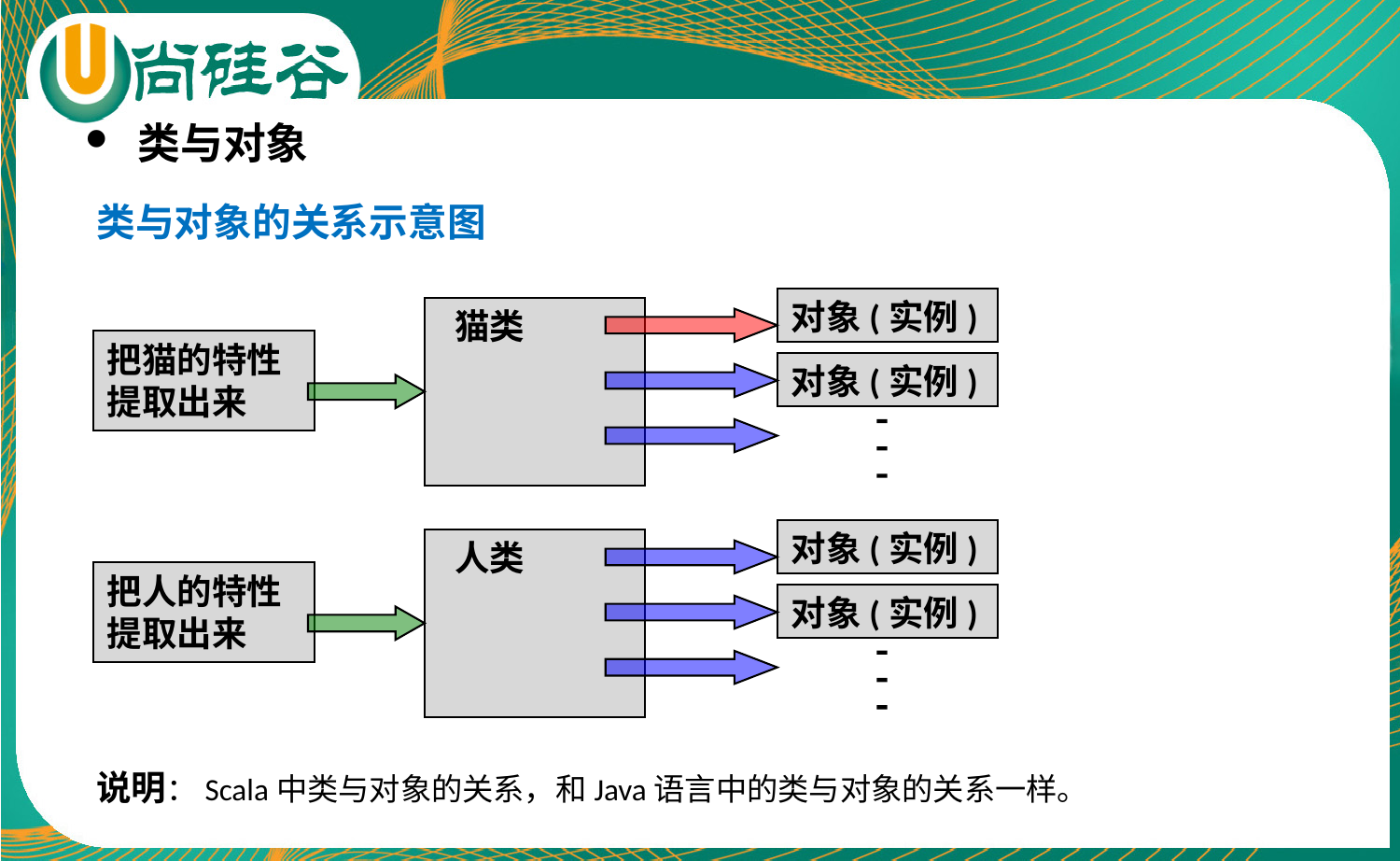

类与对象

类与对象的关系示意图

说明：Scala中类与对象的关系，和Java语言中的类与对象的关系一样。
对象(实例)
 猫类

把猫的特性
提取出来
对象(实例)

.
.
.

对象(实例)
 人类

把人的特性
提取出来
对象(实例)

.
.
.